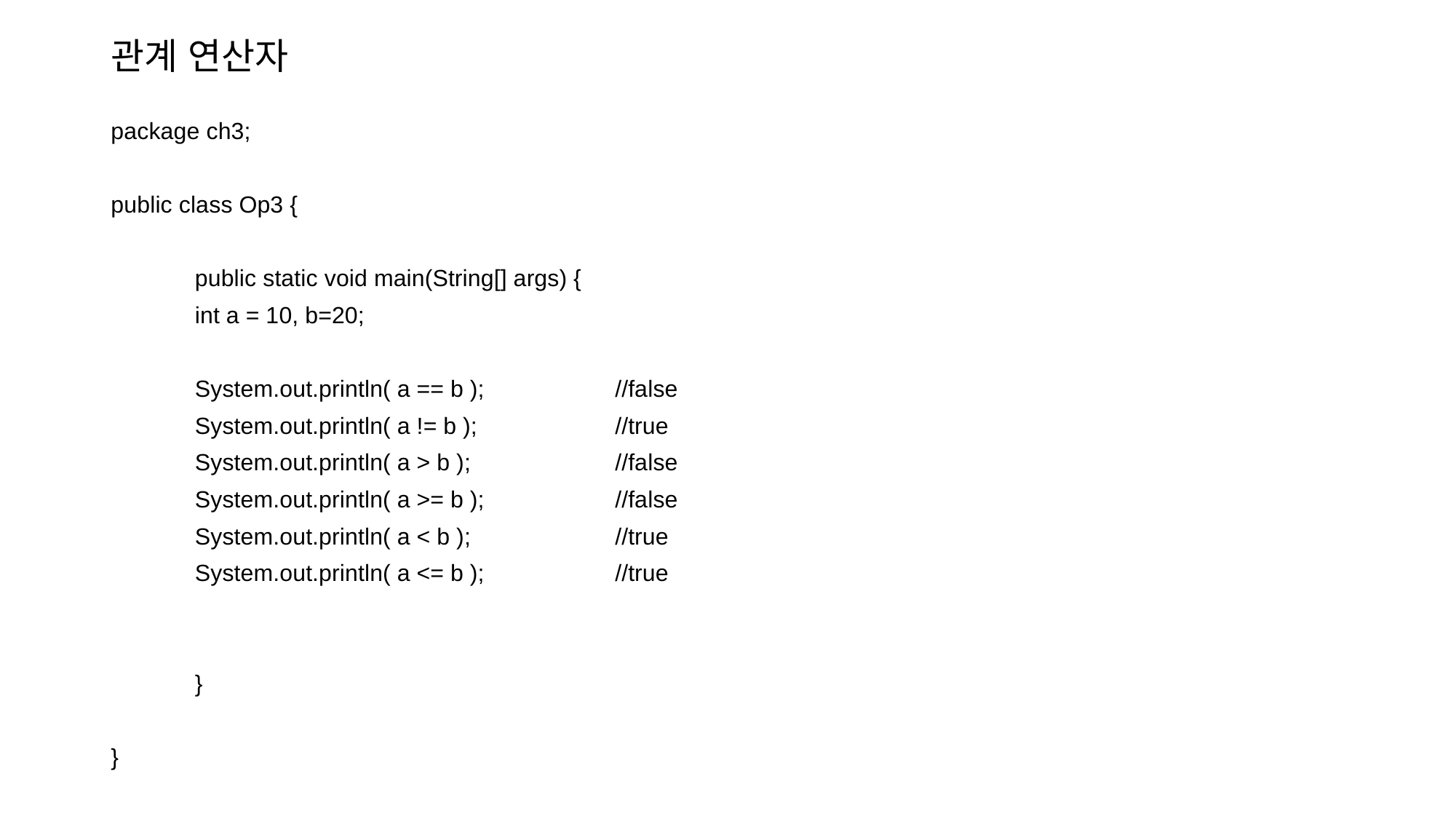

# 관계 연산자
package ch3;

public class Op3 {

	public static void main(String[] args) {
		int a = 10, b=20;

		System.out.println( a == b );		//false
		System.out.println( a != b );		//true
		System.out.println( a > b );		//false
		System.out.println( a >= b );		//false
		System.out.println( a < b );		//true
		System.out.println( a <= b );		//true

	}

}